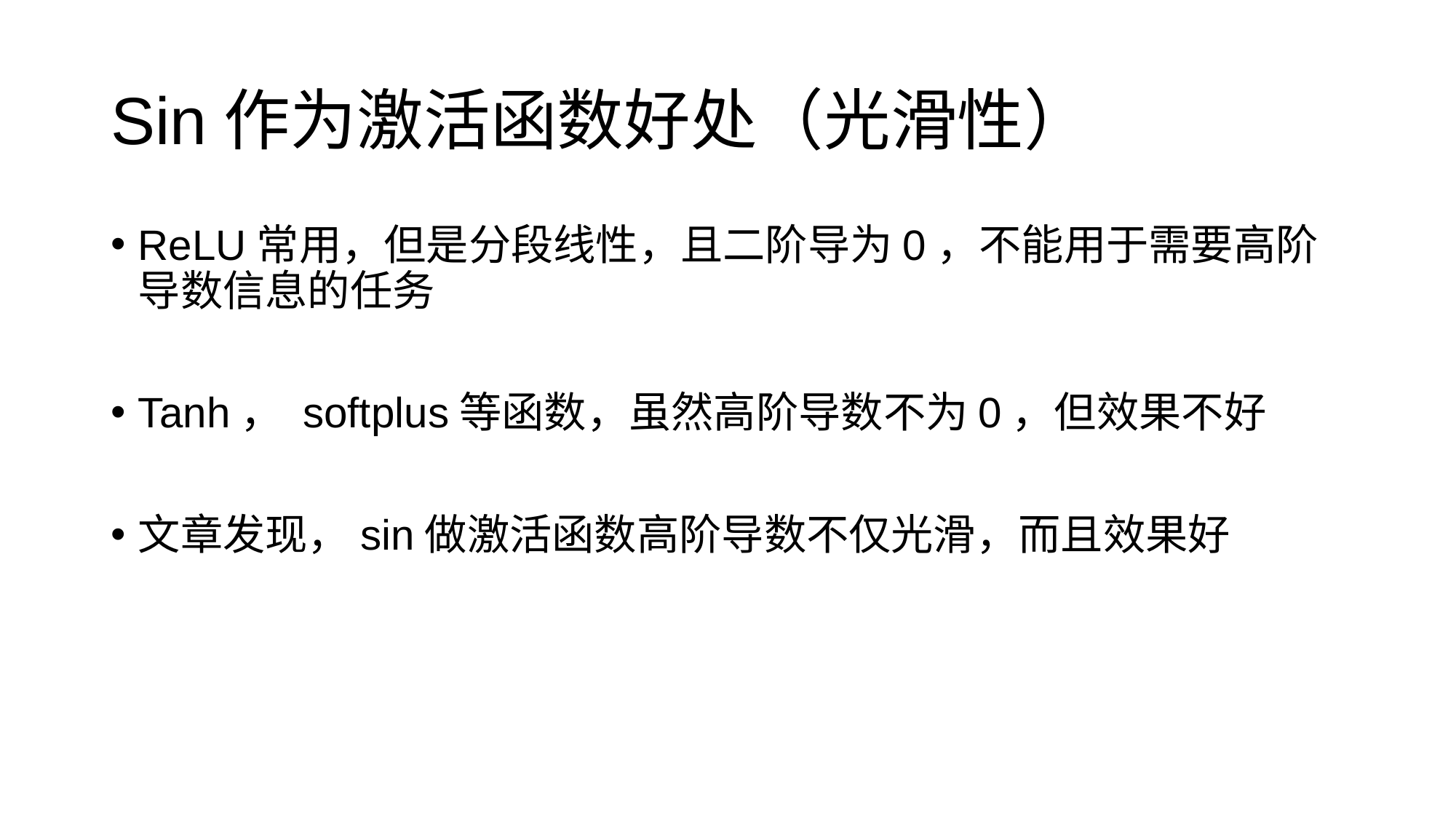

# Sin作为激活函数好处（光滑性）
ReLU常用，但是分段线性，且二阶导为0，不能用于需要高阶导数信息的任务

Tanh， softplus等函数，虽然高阶导数不为0，但效果不好

文章发现，sin做激活函数高阶导数不仅光滑，而且效果好